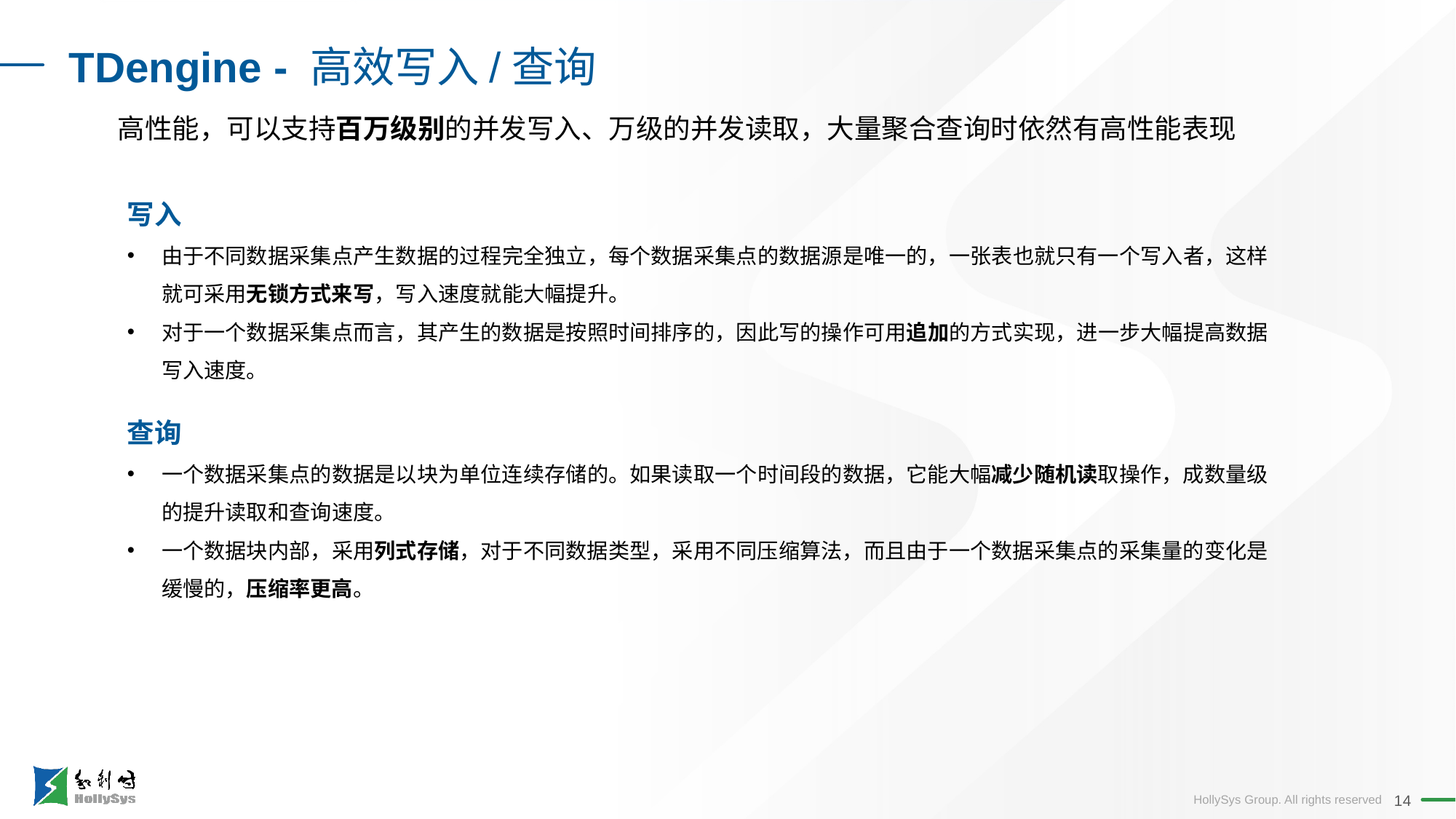

TDengine - 高效写入/查询

高性能，可以支持百万级别的并发写入、万级的并发读取，大量聚合查询时依然有高性能表现

写入
由于不同数据采集点产生数据的过程完全独立，每个数据采集点的数据源是唯一的，一张表也就只有一个写入者，这样就可采用无锁方式来写，写入速度就能大幅提升。
对于一个数据采集点而言，其产生的数据是按照时间排序的，因此写的操作可用追加的方式实现，进一步大幅提高数据写入速度。

查询
一个数据采集点的数据是以块为单位连续存储的。如果读取一个时间段的数据，它能大幅减少随机读取操作，成数量级的提升读取和查询速度。
一个数据块内部，采用列式存储，对于不同数据类型，采用不同压缩算法，而且由于一个数据采集点的采集量的变化是缓慢的，压缩率更高。